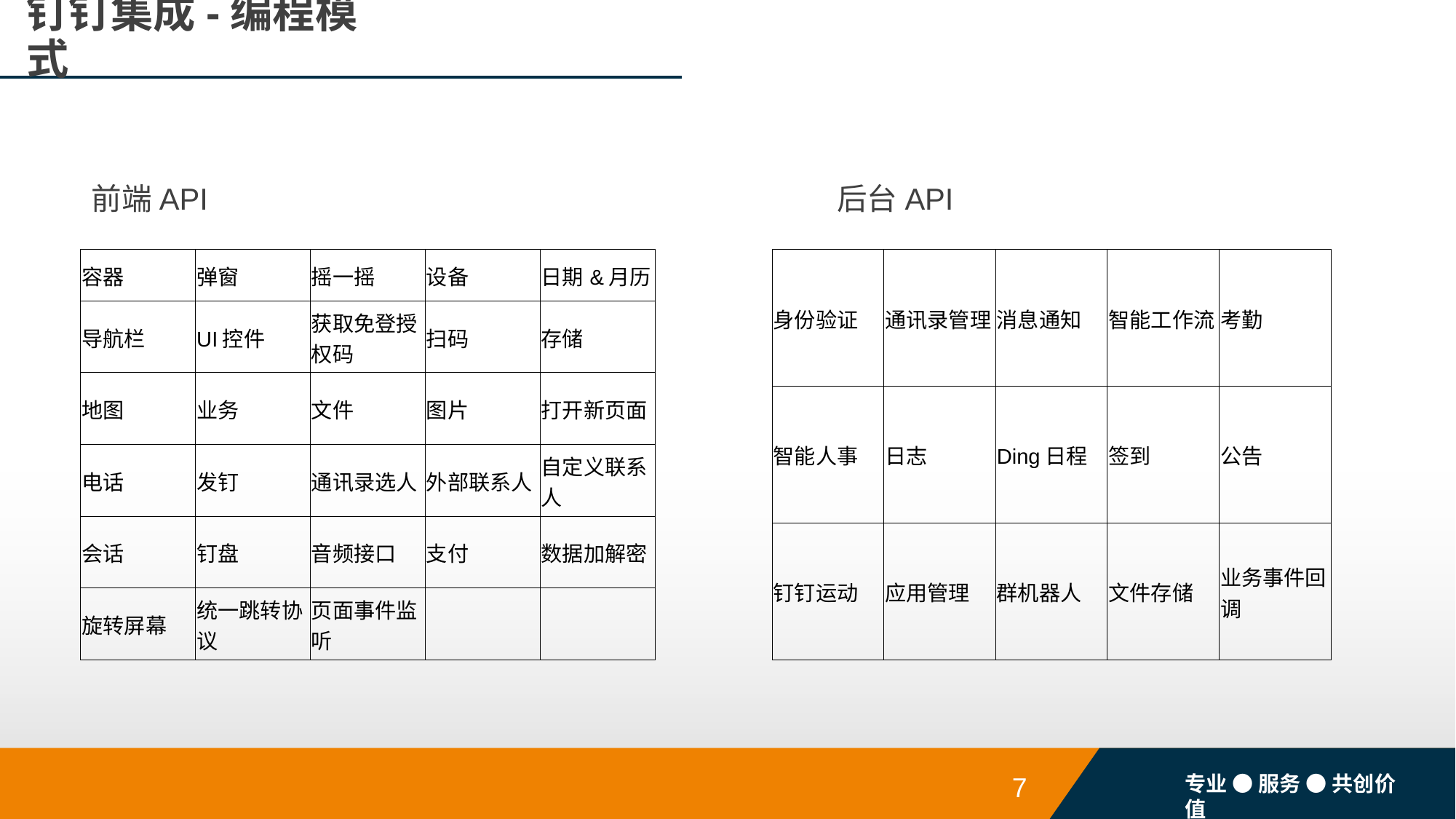

# 钉钉集成-编程模式
前端API
后台API
| 容器 | 弹窗 | 摇一摇 | 设备 | 日期&月历 |
| --- | --- | --- | --- | --- |
| 导航栏 | UI控件 | 获取免登授权码 | 扫码 | 存储 |
| 地图 | 业务 | 文件 | 图片 | 打开新页面 |
| 电话 | 发钉 | 通讯录选人 | 外部联系人 | 自定义联系人 |
| 会话 | 钉盘 | 音频接口 | 支付 | 数据加解密 |
| 旋转屏幕 | 统一跳转协议 | 页面事件监听 |  |  |
| 身份验证 | 通讯录管理 | 消息通知 | 智能工作流 | 考勤 |
| --- | --- | --- | --- | --- |
| 智能人事 | 日志 | Ding日程 | 签到 | 公告 |
| 钉钉运动 | 应用管理 | 群机器人 | 文件存储 | 业务事件回调 |